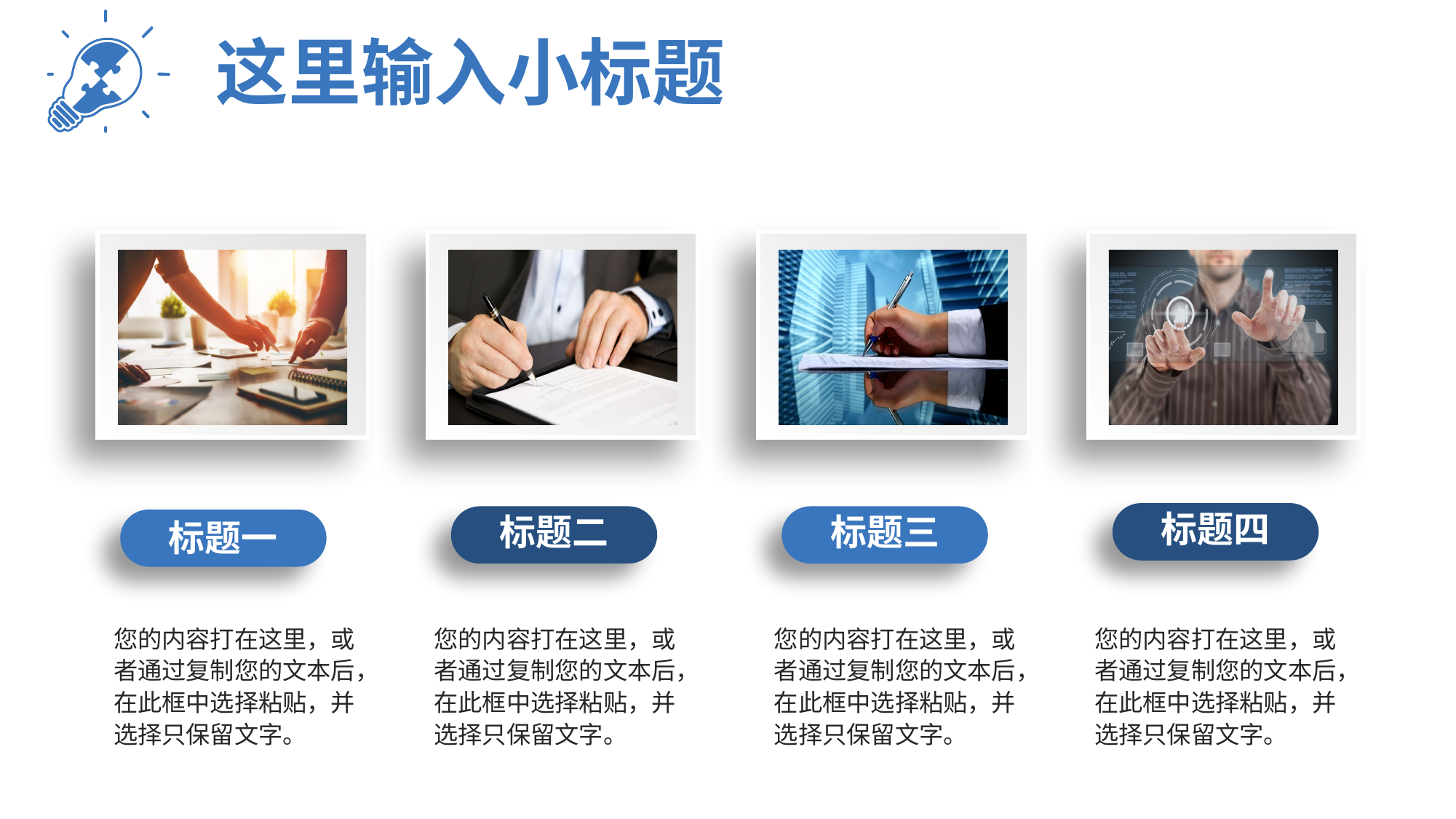

这里输入小标题

标题四

标题二

标题三

标题一

您的内容打在这里，或者通过复制您的文本后，在此框中选择粘贴，并选择只保留文字。
您的内容打在这里，或者通过复制您的文本后，在此框中选择粘贴，并选择只保留文字。
您的内容打在这里，或者通过复制您的文本后，在此框中选择粘贴，并选择只保留文字。
您的内容打在这里，或者通过复制您的文本后，在此框中选择粘贴，并选择只保留文字。